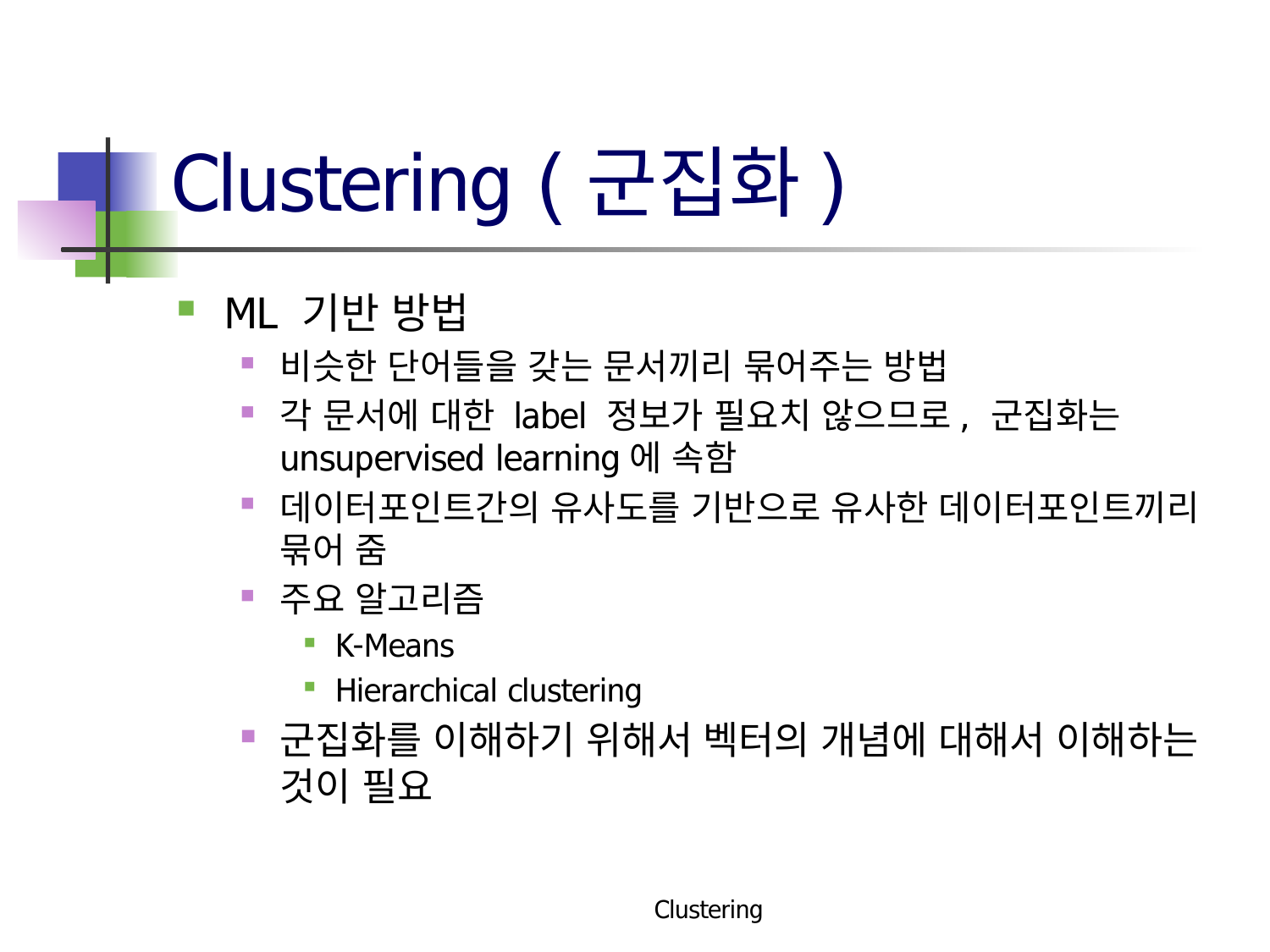

# Clustering (군집화)
ML 기반 방법
비슷한 단어들을 갖는 문서끼리 묶어주는 방법
각 문서에 대한 label 정보가 필요치 않으므로, 군집화는 unsupervised learning에 속함
데이터포인트간의 유사도를 기반으로 유사한 데이터포인트끼리 묶어 줌
주요 알고리즘
K-Means
Hierarchical clustering
군집화를 이해하기 위해서 벡터의 개념에 대해서 이해하는 것이 필요
Clustering